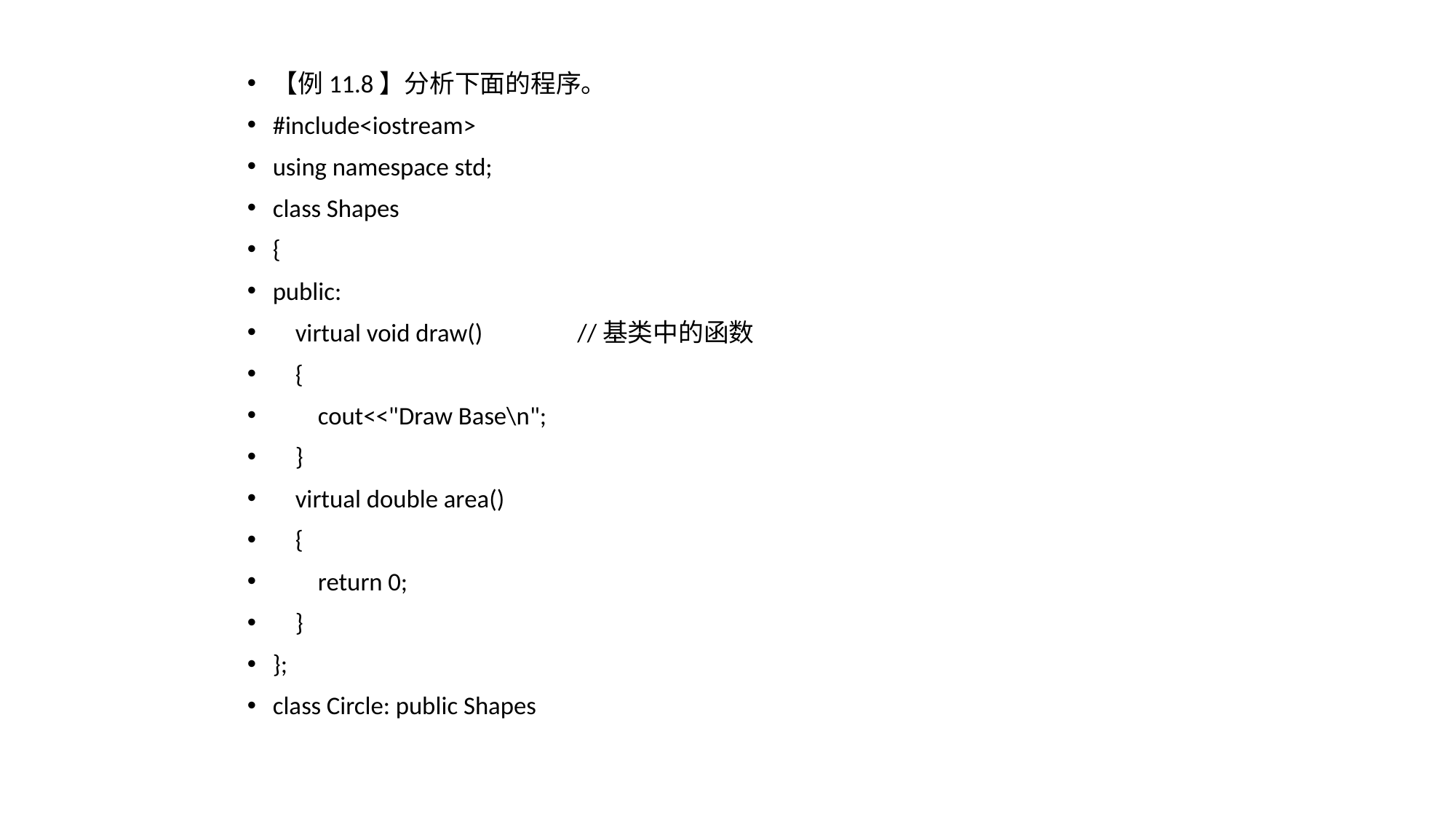

【例11.8】分析下面的程序。
#include<iostream>
using namespace std;
class Shapes
{
public:
    virtual void draw()		//基类中的函数
    {
        cout<<"Draw Base\n";
    }
    virtual double area()
    {
        return 0;
    }
};
class Circle: public Shapes